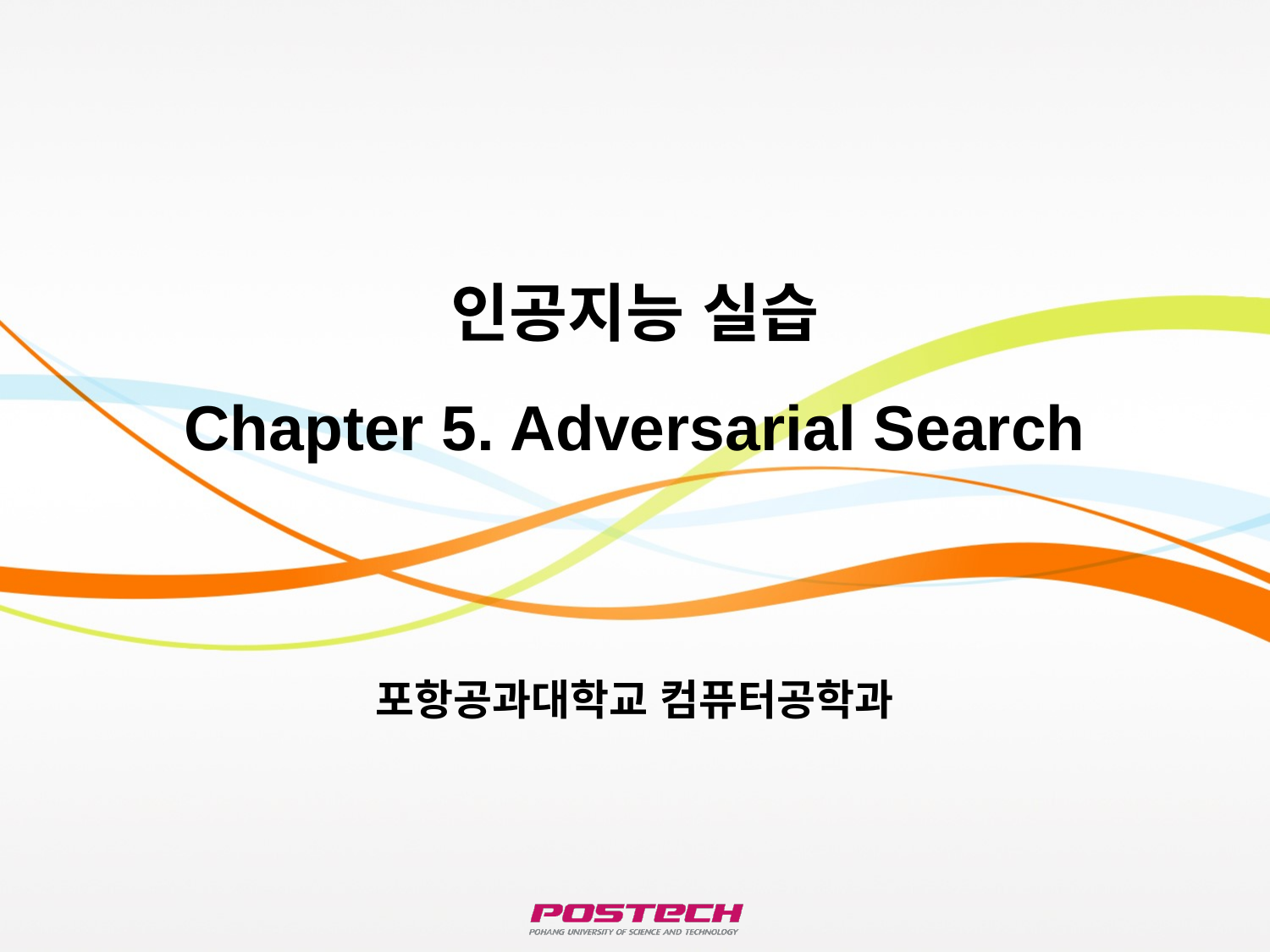

# 인공지능 실습 Chapter 5. Adversarial Search
포항공과대학교 컴퓨터공학과